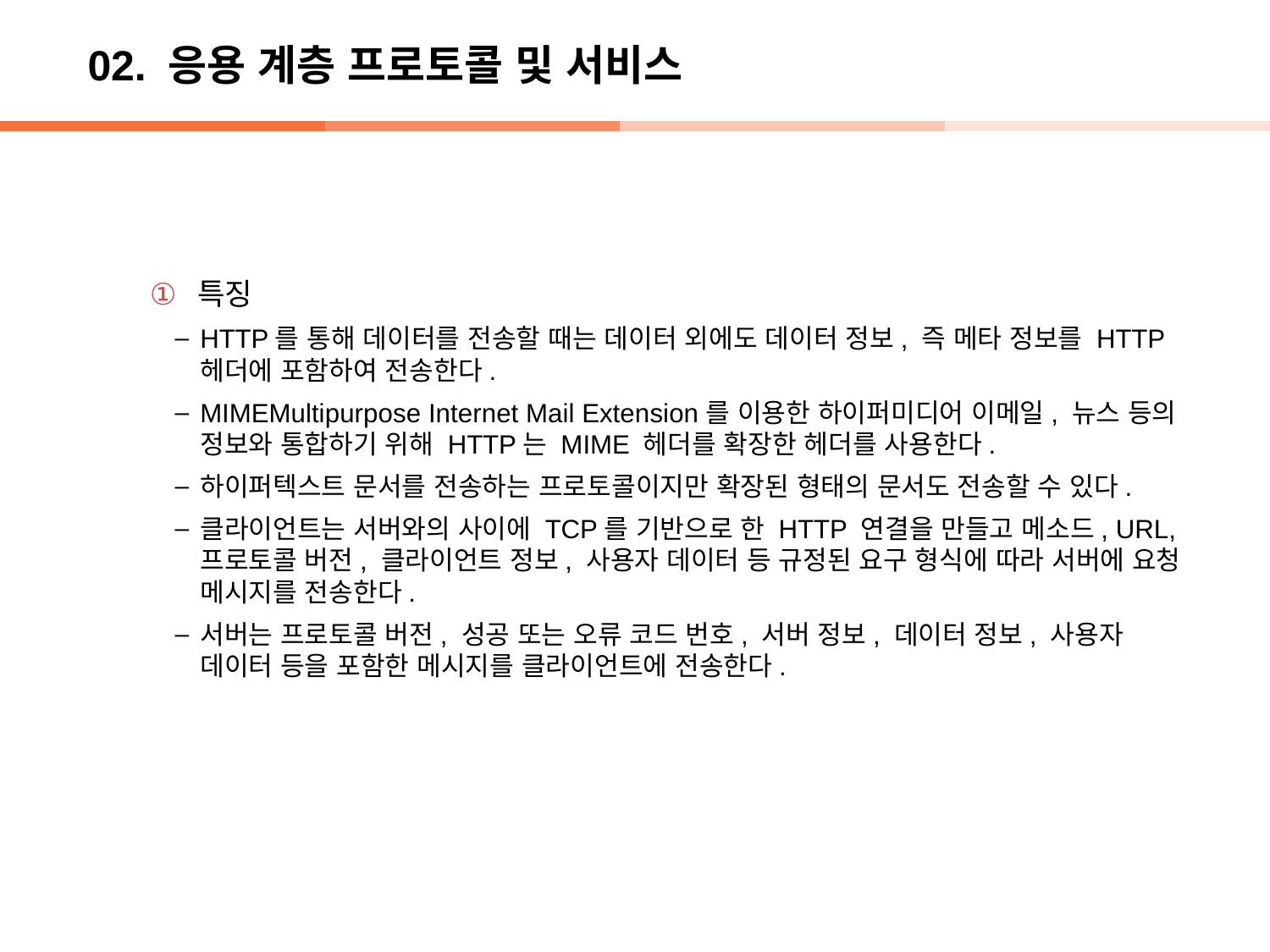

# 02. 응용 계층 프로토콜 및 서비스

특징
HTTP를 통해 데이터를 전송할 때는 데이터 외에도 데이터 정보, 즉 메타 정보를 HTTP헤더에 포함하여 전송한다.
MIMEMultipurpose Internet Mail Extension를 이용한 하이퍼미디어 이메일, 뉴스 등의 정보와 통합하기 위해 HTTP는 MIME 헤더를 확장한 헤더를 사용한다.
하이퍼텍스트 문서를 전송하는 프로토콜이지만 확장된 형태의 문서도 전송할 수 있다.
클라이언트는 서버와의 사이에 TCP를 기반으로 한 HTTP 연결을 만들고 메소드, URL, 프로토콜 버전, 클라이언트 정보, 사용자 데이터 등 규정된 요구 형식에 따라 서버에 요청 메시지를 전송한다.
서버는 프로토콜 버전, 성공 또는 오류 코드 번호, 서버 정보, 데이터 정보, 사용자 데이터 등을 포함한 메시지를 클라이언트에 전송한다.